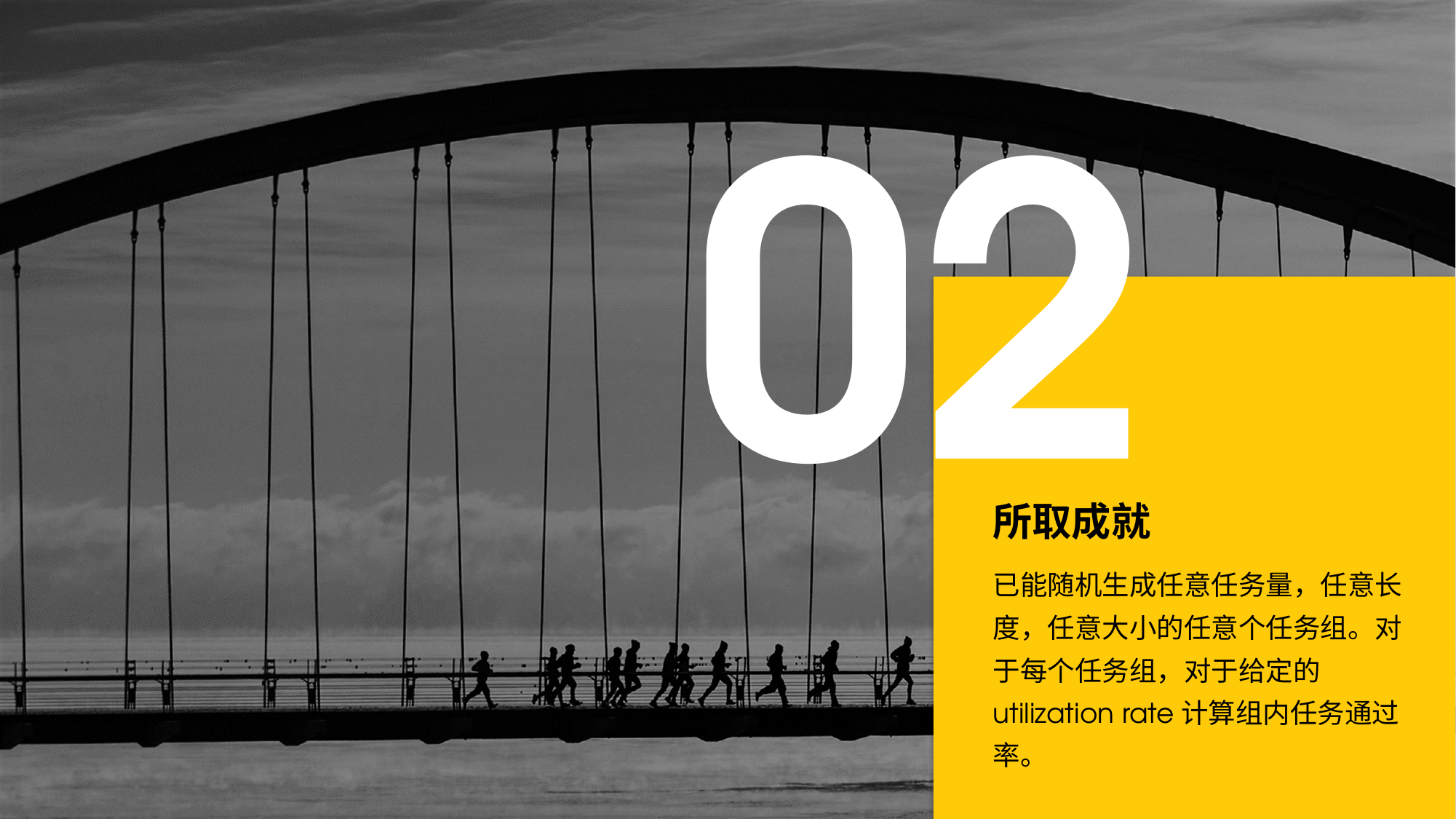

02
所取成就
已能随机生成任意任务量，任意长度，任意大小的任意个任务组。对于每个任务组，对于给定的utilization rate计算组内任务通过率。